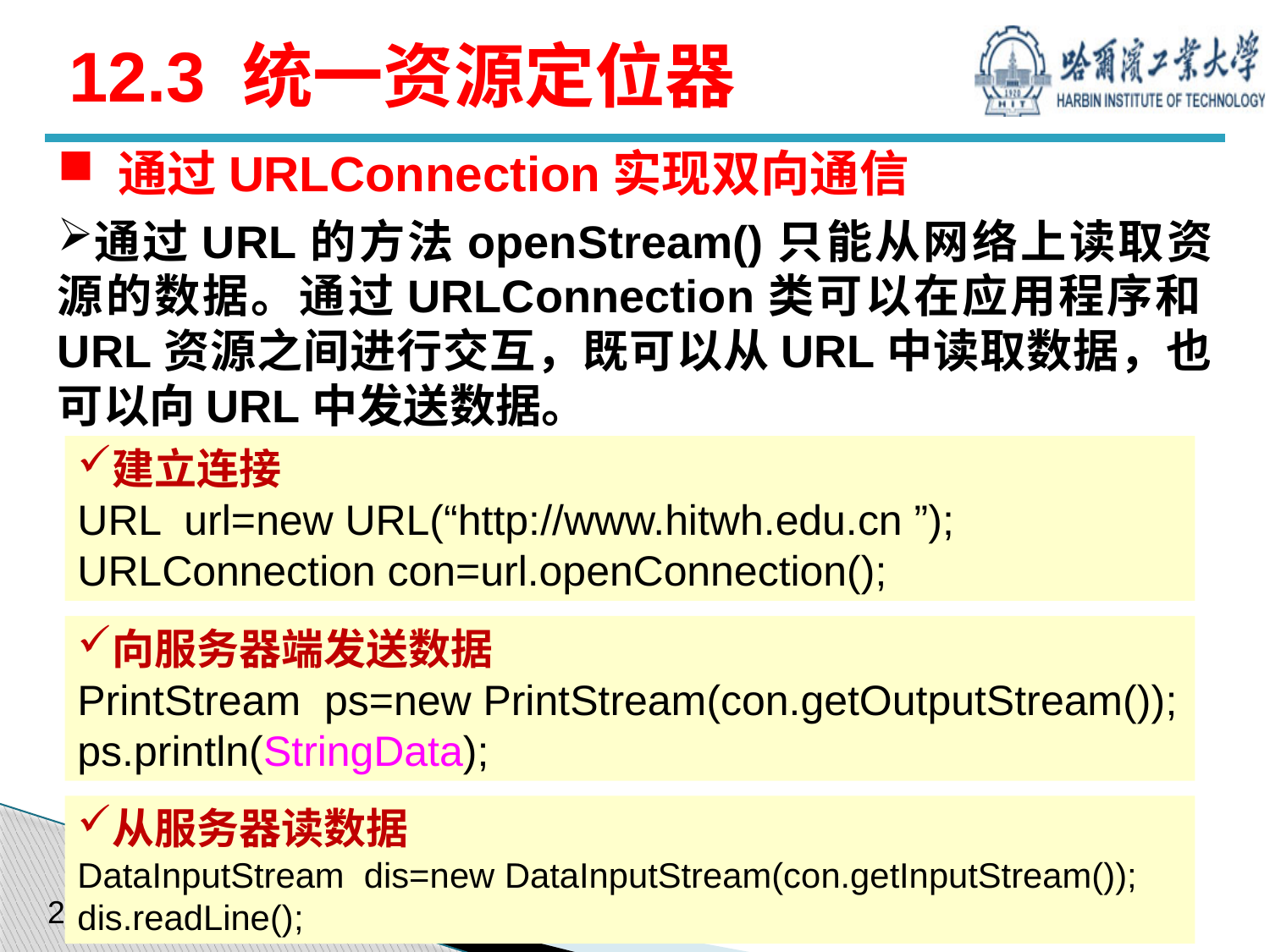

# 12.3 统一资源定位器
 通过URLConnection实现双向通信
通过URL的方法openStream()只能从网络上读取资源的数据。通过URLConnection类可以在应用程序和URL资源之间进行交互，既可以从URL中读取数据，也可以向URL中发送数据。
建立连接
URL  url=new URL(“http://www.hitwh.edu.cn ”);
URLConnection con=url.openConnection();
向服务器端发送数据
PrintStream  ps=new PrintStream(con.getOutputStream());
ps.println(StringData);
从服务器读数据
DataInputStream  dis=new DataInputStream(con.getInputStream());
dis.readLine();